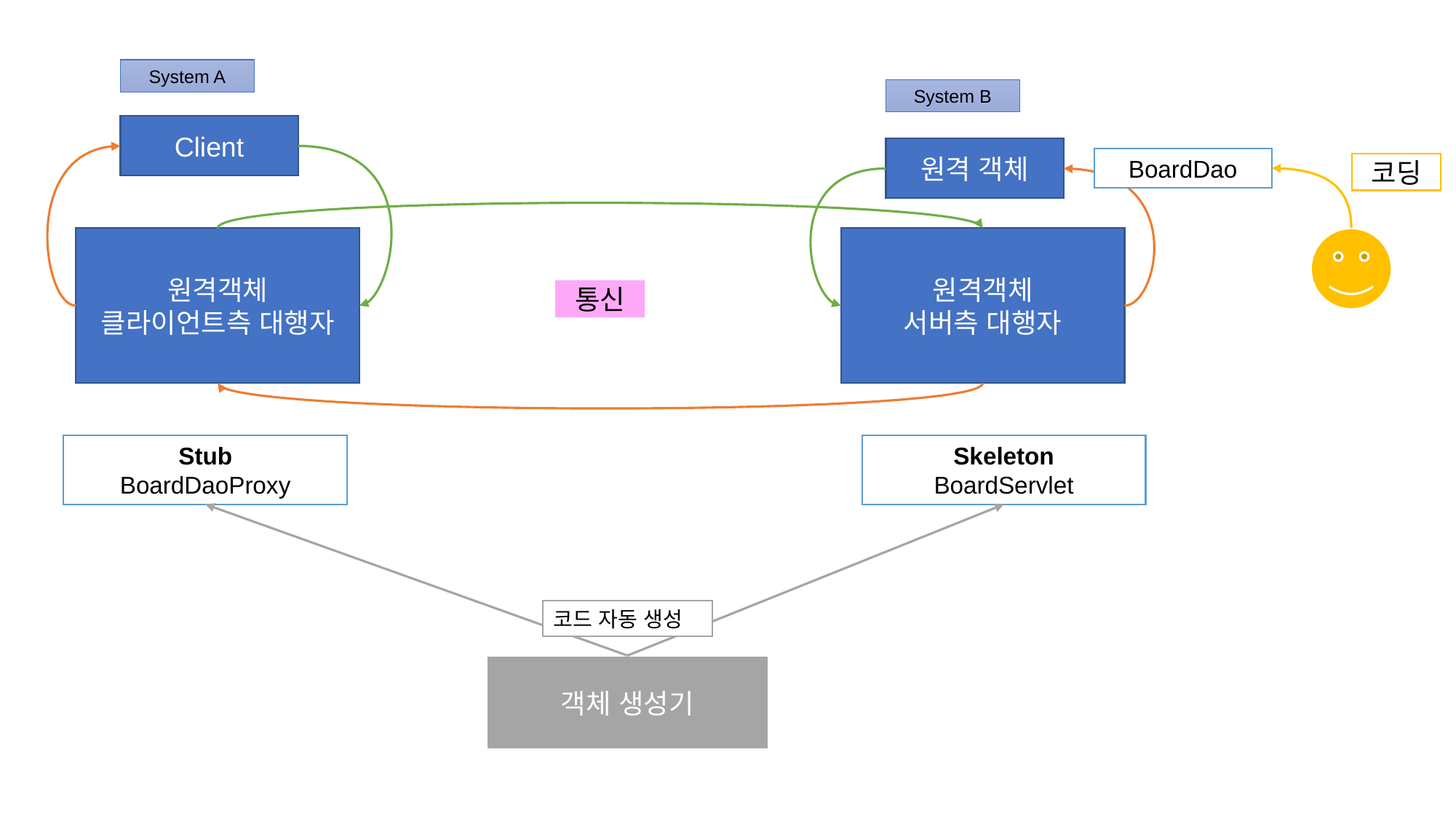

System A
System B
Client
원격 객체
BoardDao
코딩

원격객체
클라이언트측 대행자
원격객체
서버측 대행자
통신
Skeleton
BoardServlet
Stub
BoardDaoProxy
코드 자동 생성
객체 생성기